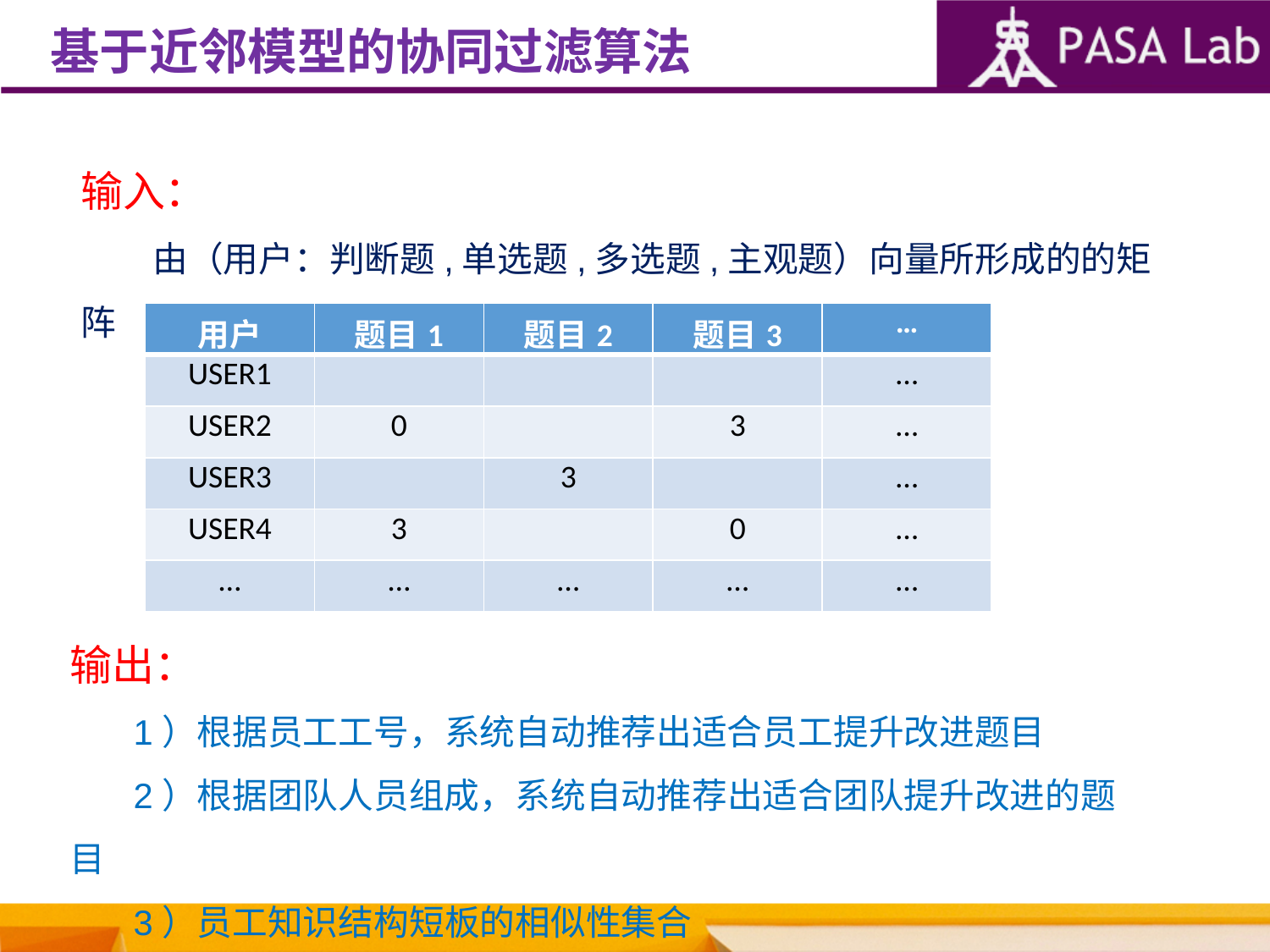

基于近邻模型的协同过滤算法
输入：
         由（用户：判断题,单选题,多选题,主观题）向量所形成的的矩阵
| 用户 | 题目1 | 题目2 | 题目3 | … |
| --- | --- | --- | --- | --- |
| USER1 |  |  |  | … |
| USER2 | 0 |  | 3 | … |
| USER3 |  | 3 |  | … |
| USER4 | 3 |  | 0 | … |
| … | … | … | … | … |
输出：
1）根据员工工号，系统自动推荐出适合员工提升改进题目
2）根据团队人员组成，系统自动推荐出适合团队提升改进的题目
3）员工知识结构短板的相似性集合